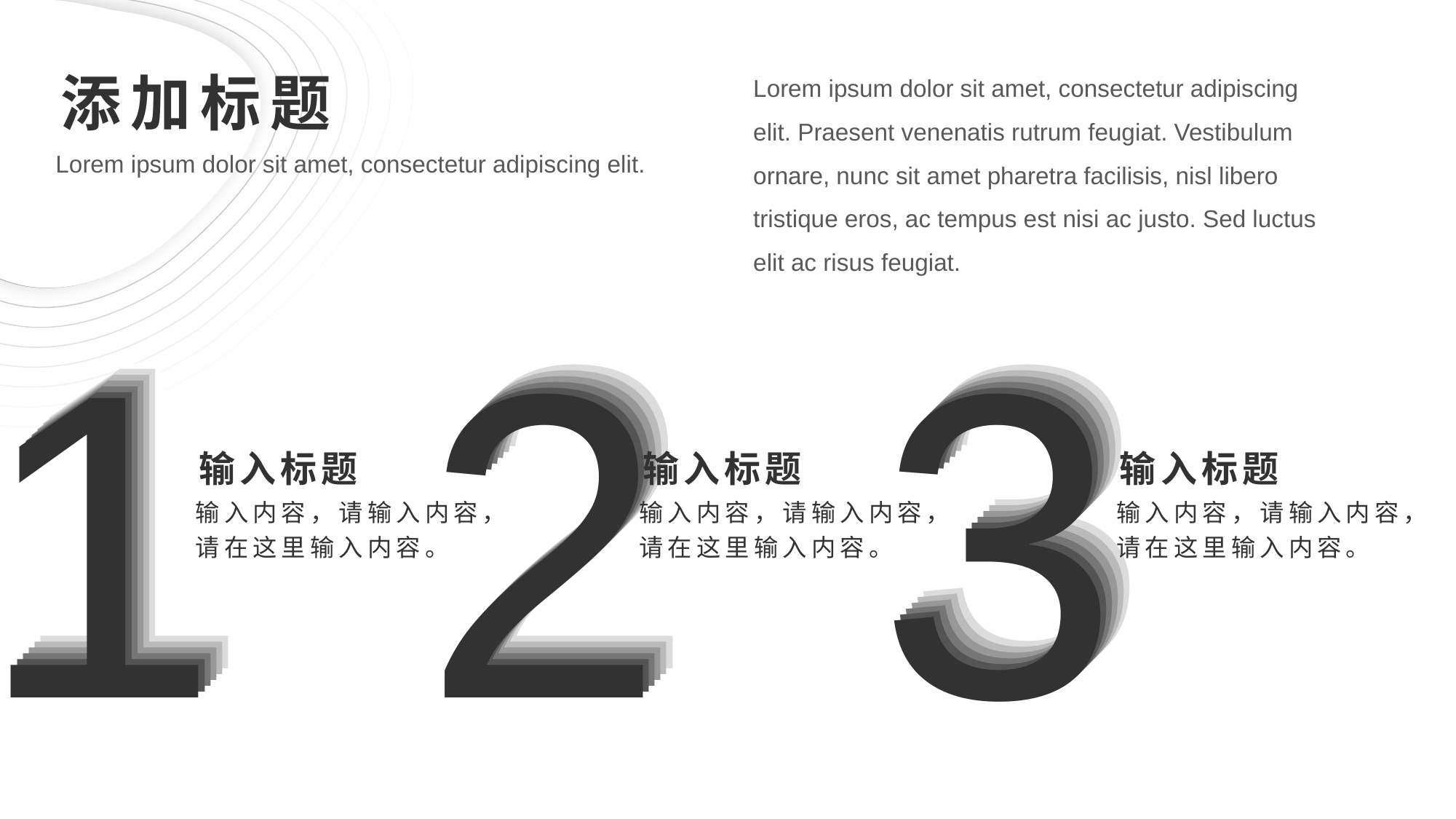

Lorem ipsum dolor sit amet, consectetur adipiscing elit. Praesent venenatis rutrum feugiat. Vestibulum ornare, nunc sit amet pharetra facilisis, nisl libero tristique eros, ac tempus est nisi ac justo. Sed luctus elit ac risus feugiat.
添加标题
Lorem ipsum dolor sit amet, consectetur adipiscing elit.
1
1
1
1
1
1
1
2
2
2
2
2
2
2
3
3
3
3
3
3
3
输入标题
输入标题
输入标题
输入内容，请输入内容，请在这里输入内容。
输入内容，请输入内容，请在这里输入内容。
输入内容，请输入内容，请在这里输入内容。